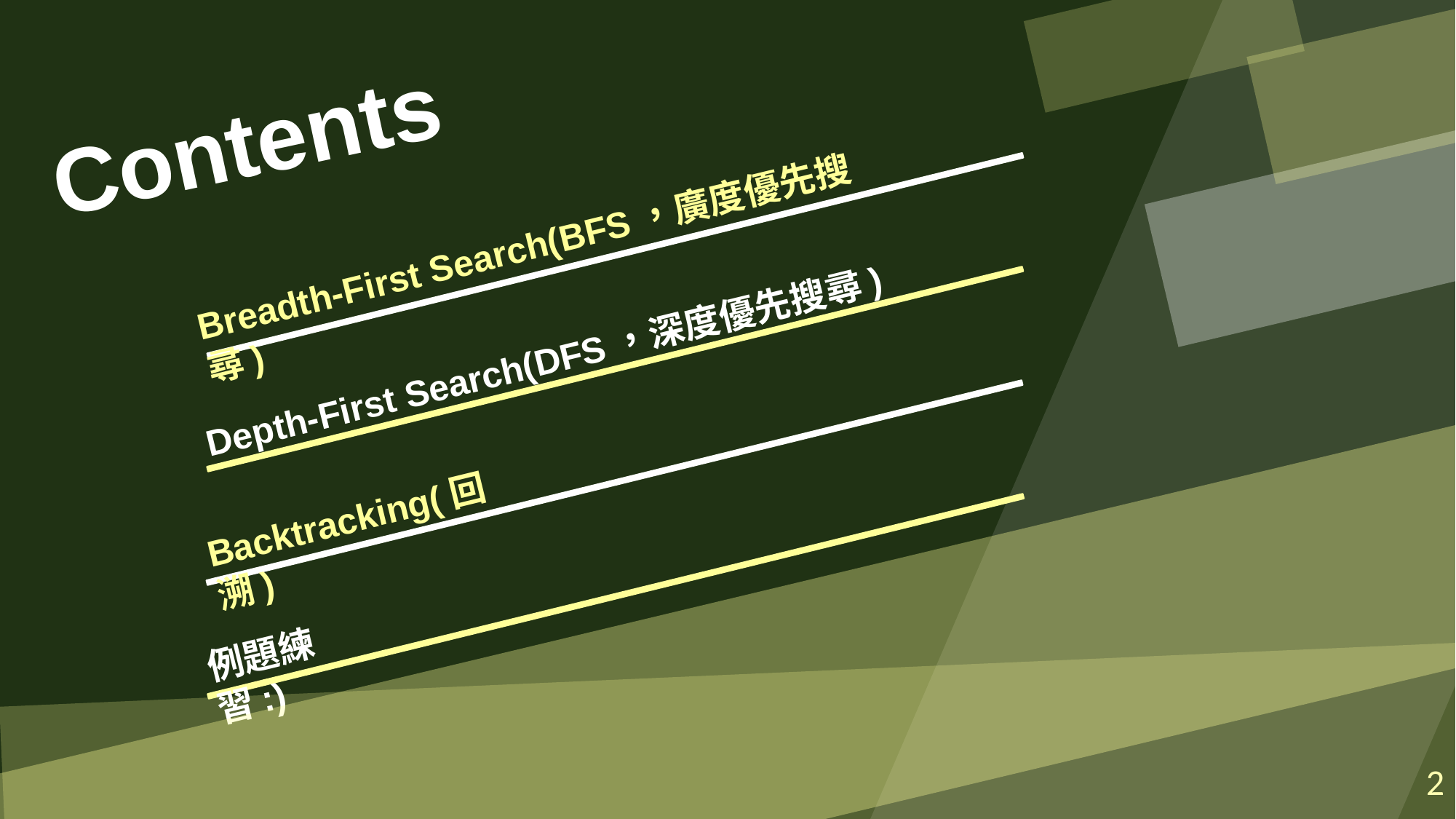

# Contents

Breadth-First Search(BFS，廣度優先搜尋)

Depth-First Search(DFS，深度優先搜尋)

Backtracking(回溯)

例題練習:)
2